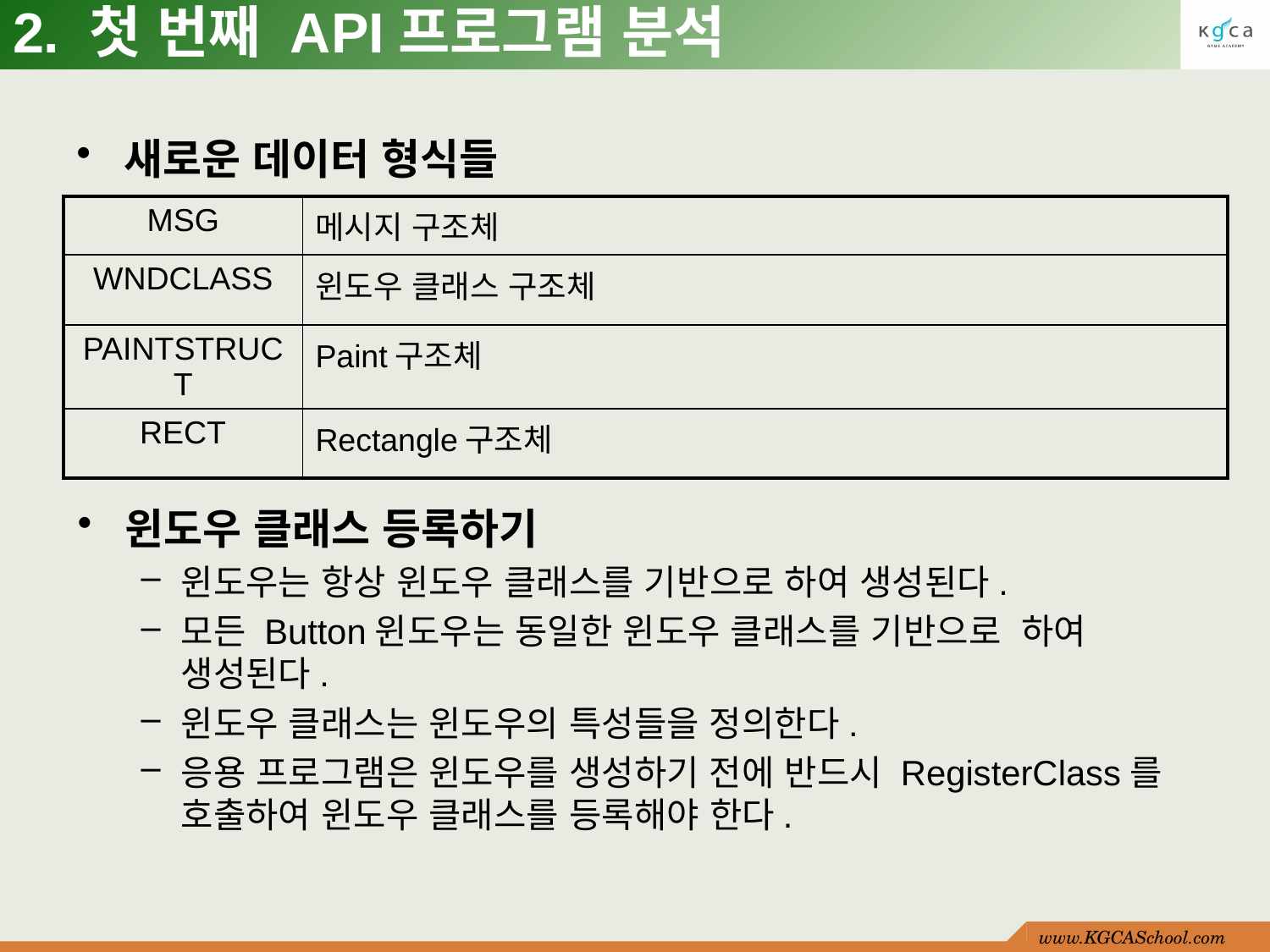

# 2. 첫 번째 API프로그램 분석
새로운 데이터 형식들
| MSG | 메시지 구조체 |
| --- | --- |
| WNDCLASS | 윈도우 클래스 구조체 |
| PAINTSTRUCT | Paint구조체 |
| RECT | Rectangle구조체 |
윈도우 클래스 등록하기
윈도우는 항상 윈도우 클래스를 기반으로 하여 생성된다.
모든 Button윈도우는 동일한 윈도우 클래스를 기반으로  하여 생성된다.
윈도우 클래스는 윈도우의 특성들을 정의한다.
응용 프로그램은 윈도우를 생성하기 전에 반드시 RegisterClass를 호출하여 윈도우 클래스를 등록해야 한다.